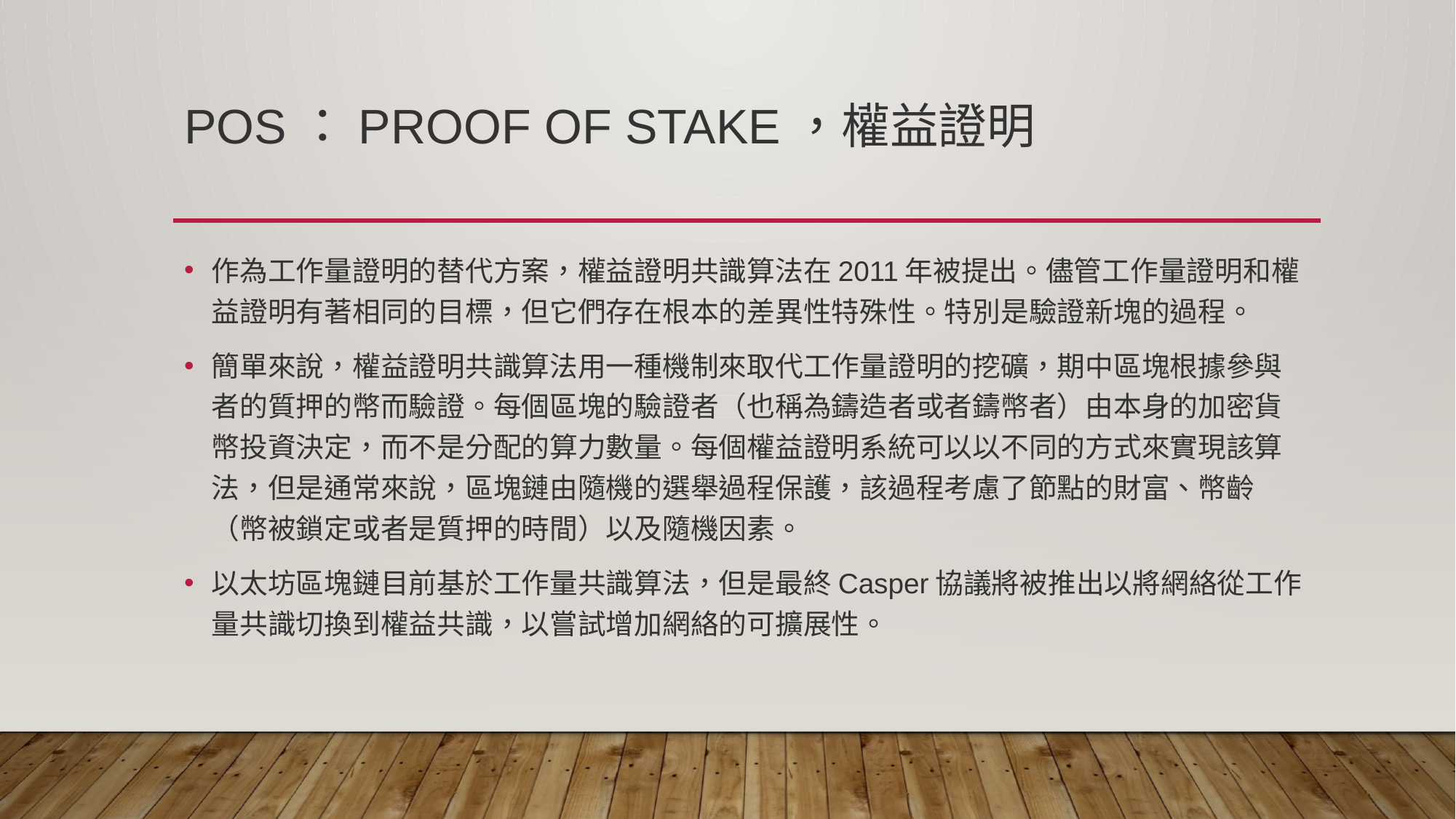

# POS：Proof of Stake，權益證明
作為工作量證明的替代方案，權益證明共識算法在2011年被提出。儘管工作量證明和權益證明有著相同的目標，但它們存在根本的差異性特殊性。特別是驗證新塊的過程。
簡單來說，權益證明共識算法用一種機制來取代工作量證明的挖礦，期中區塊根據參與者的質押的幣而驗證。每個區塊的驗證者（也稱為鑄造者或者鑄幣者）由本身的加密貨幣投資決定，而不是分配的算力數量。每個權益證明系統可以以不同的方式來實現該算法，但是通常來說，區塊鏈由隨機的選舉過程保護，該過程考慮了節點的財富、幣齡（幣被鎖定或者是質押的時間）以及隨機因素。
以太坊區塊鏈目前基於工作量共識算法，但是最終Casper協議將被推出以將網絡從工作量共識切換到權益共識，以嘗試增加網絡的可擴展性。